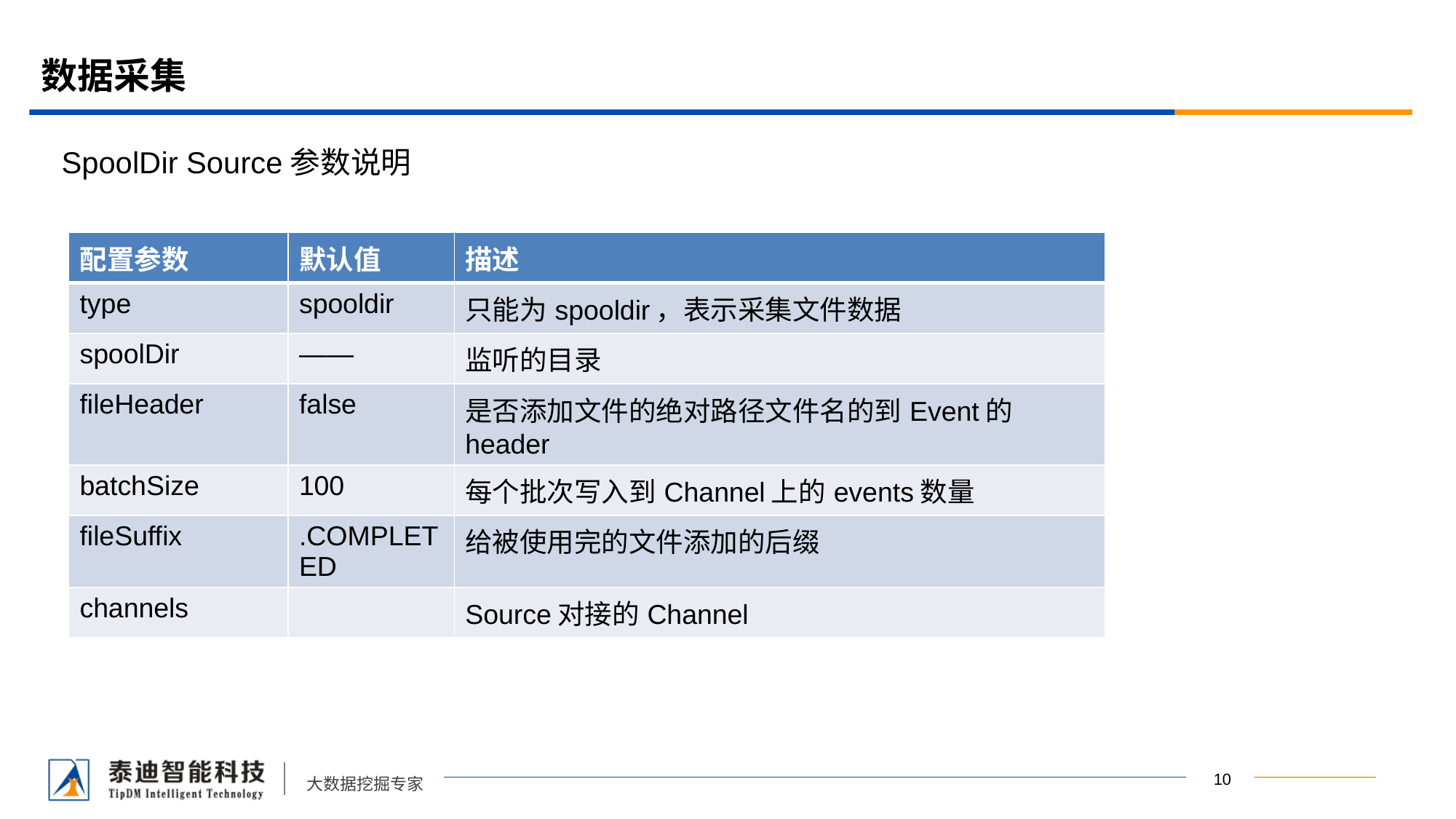

# 数据采集
SpoolDir Source参数说明
| 配置参数 | 默认值 | 描述 |
| --- | --- | --- |
| type | spooldir | 只能为spooldir，表示采集文件数据 |
| spoolDir | —— | 监听的目录 |
| fileHeader | false | 是否添加文件的绝对路径文件名的到Event的header |
| batchSize | 100 | 每个批次写入到Channel上的events数量 |
| fileSuffix | .COMPLETED | 给被使用完的文件添加的后缀 |
| channels |  | Source对接的Channel |